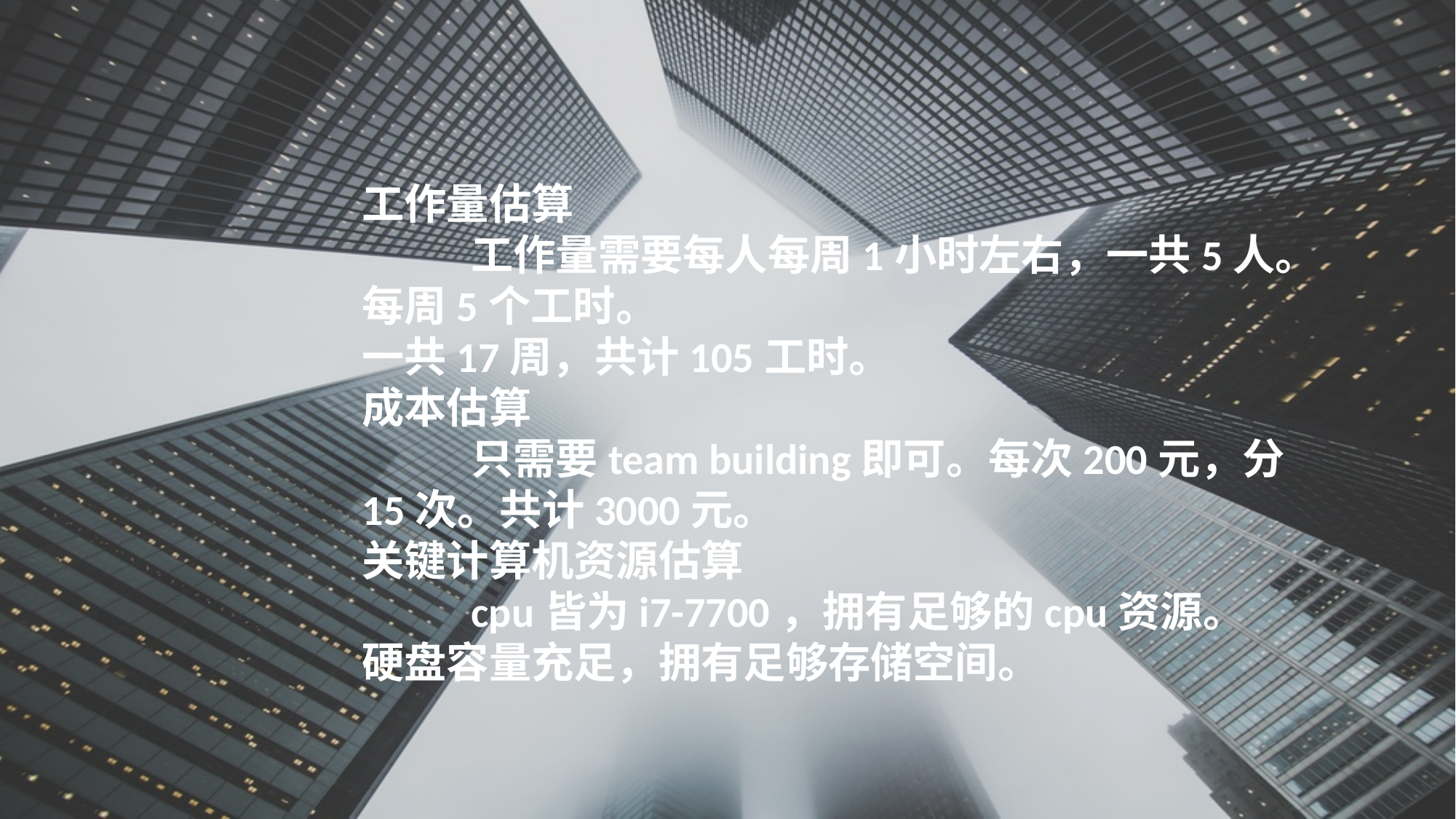

工作量估算
	工作量需要每人每周1小时左右，一共5人。每周5个工时。
一共17周，共计105工时。
成本估算
	只需要team building即可。每次200元，分15次。共计3000元。
关键计算机资源估算
	cpu皆为i7-7700，拥有足够的cpu资源。
硬盘容量充足，拥有足够存储空间。